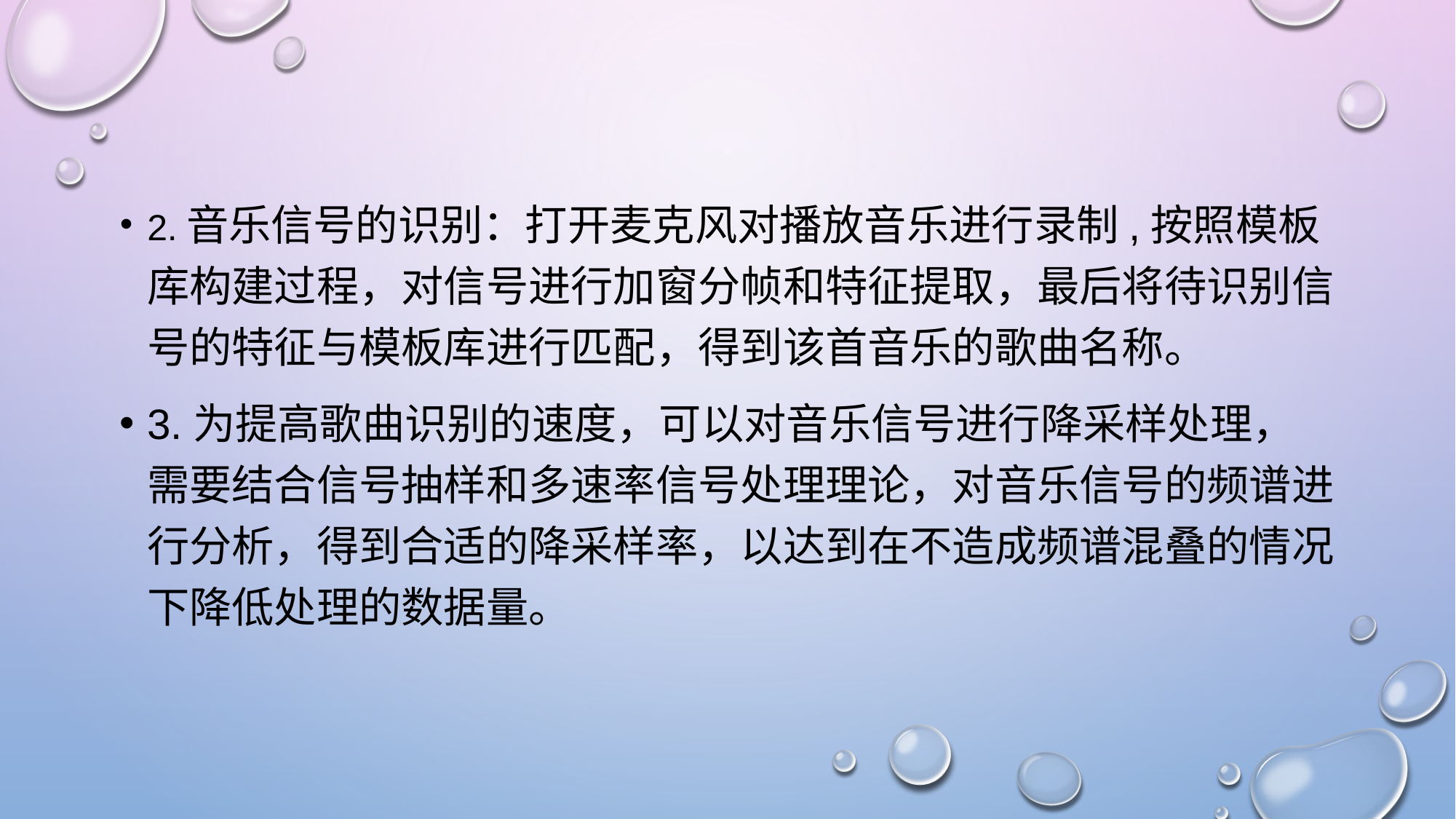

2.音乐信号的识别：打开麦克风对播放音乐进行录制,按照模板库构建过程，对信号进行加窗分帧和特征提取，最后将待识别信号的特征与模板库进行匹配，得到该首音乐的歌曲名称。
3.为提高歌曲识别的速度，可以对音乐信号进行降采样处理，需要结合信号抽样和多速率信号处理理论，对音乐信号的频谱进行分析，得到合适的降采样率，以达到在不造成频谱混叠的情况下降低处理的数据量。